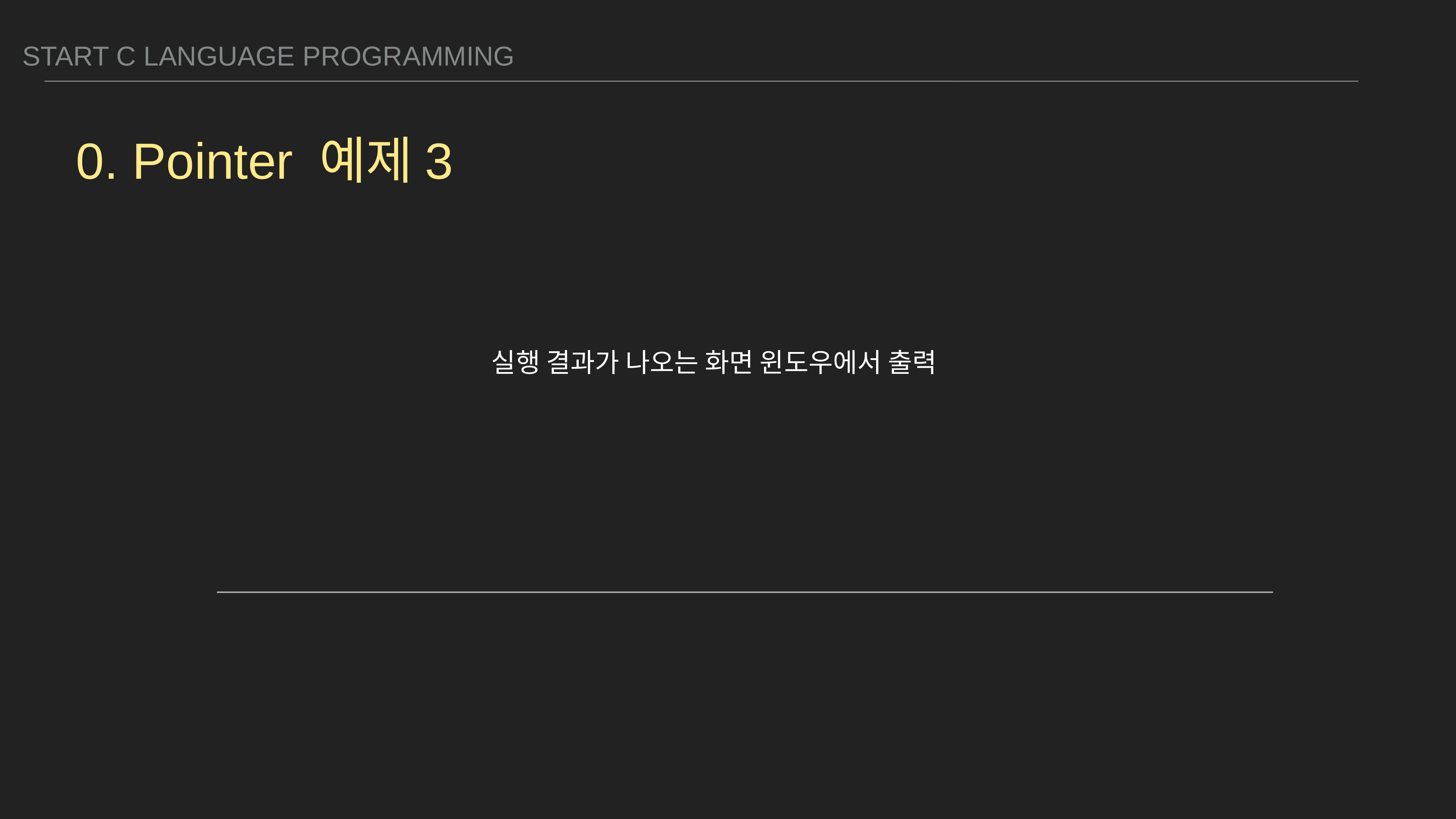

START C LANGUAGE PROGRAMMING
0. Pointer 예제3
실행 결과가 나오는 화면 윈도우에서 출력